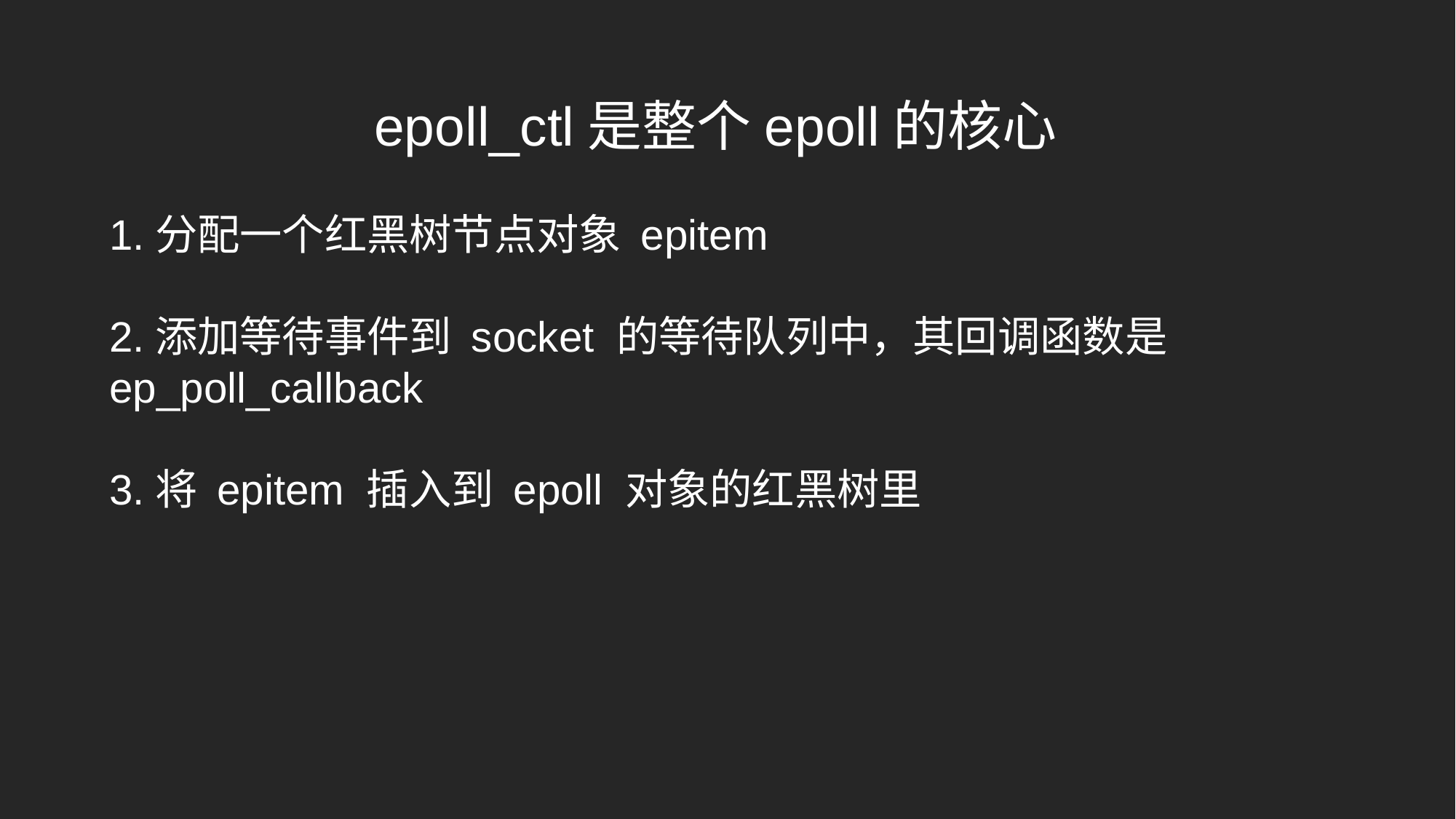

epoll_ctl是整个epoll的核心

1.分配一个红黑树节点对象 epitem

2.添加等待事件到 socket 的等待队列中，其回调函数是 ep_poll_callback

3.将 epitem 插入到 epoll 对象的红黑树里